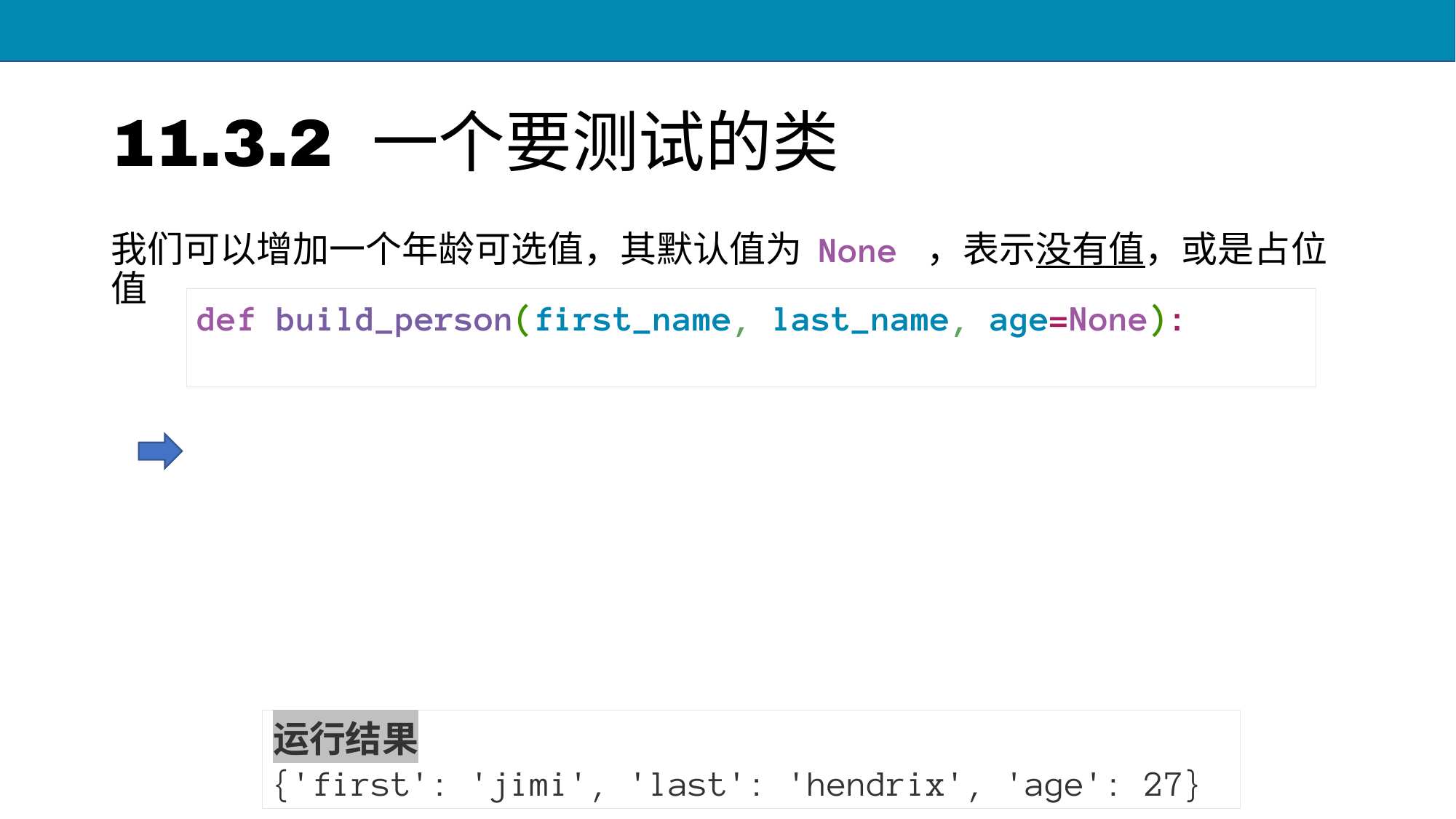

# 11.3.2 一个要测试的类
我们可以增加一个年龄可选值，其默认值为 None ，表示没有值，或是占位值
def build_person(first_name, last_name, age=None):

运行结果
{'first': 'jimi', 'last': 'hendrix', 'age': 27}